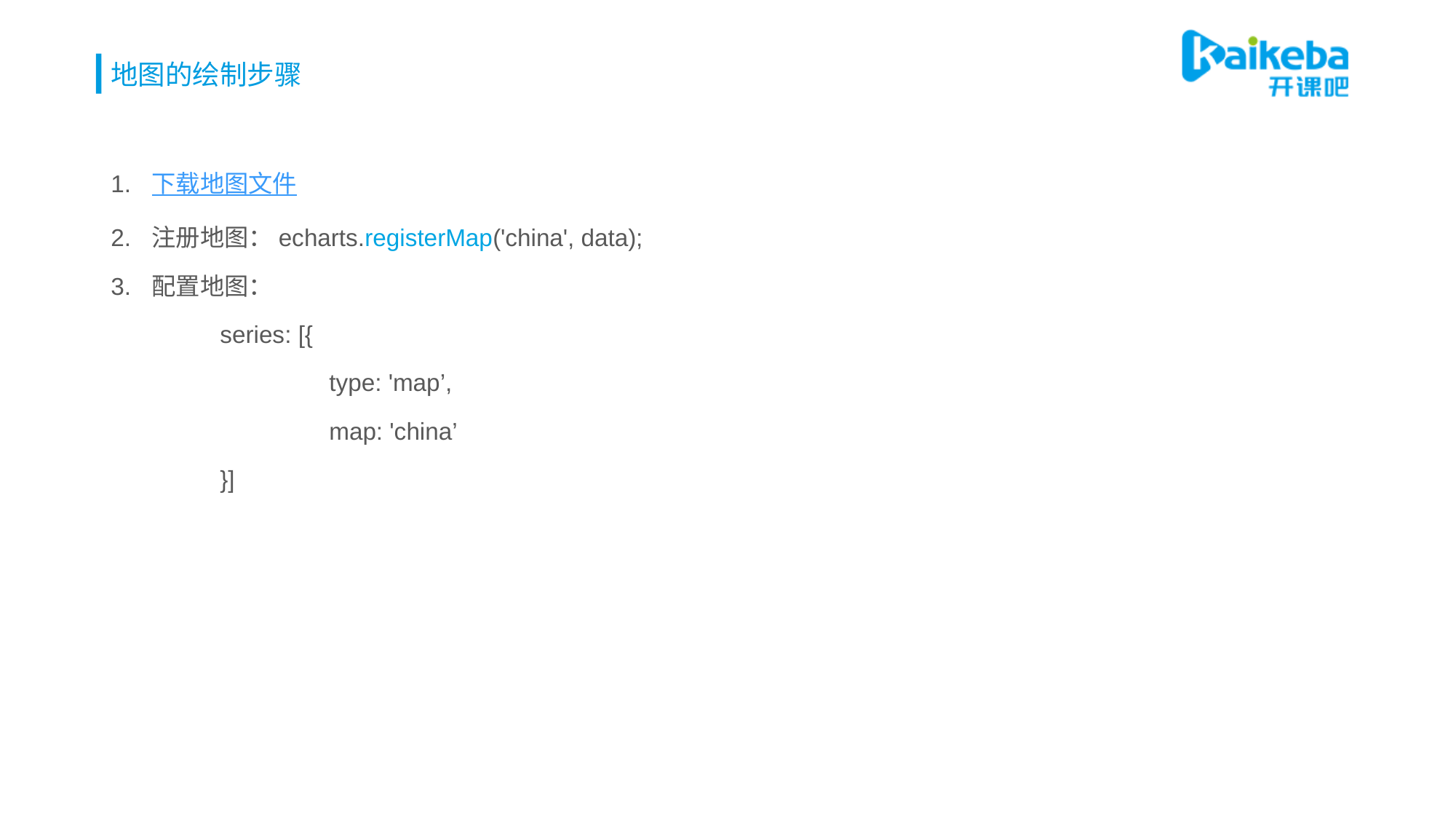

# 地图的绘制步骤
下载地图文件
注册地图：echarts.registerMap('china', data);
配置地图：
	series: [{
		type: 'map’,
		map: 'china’
	}]